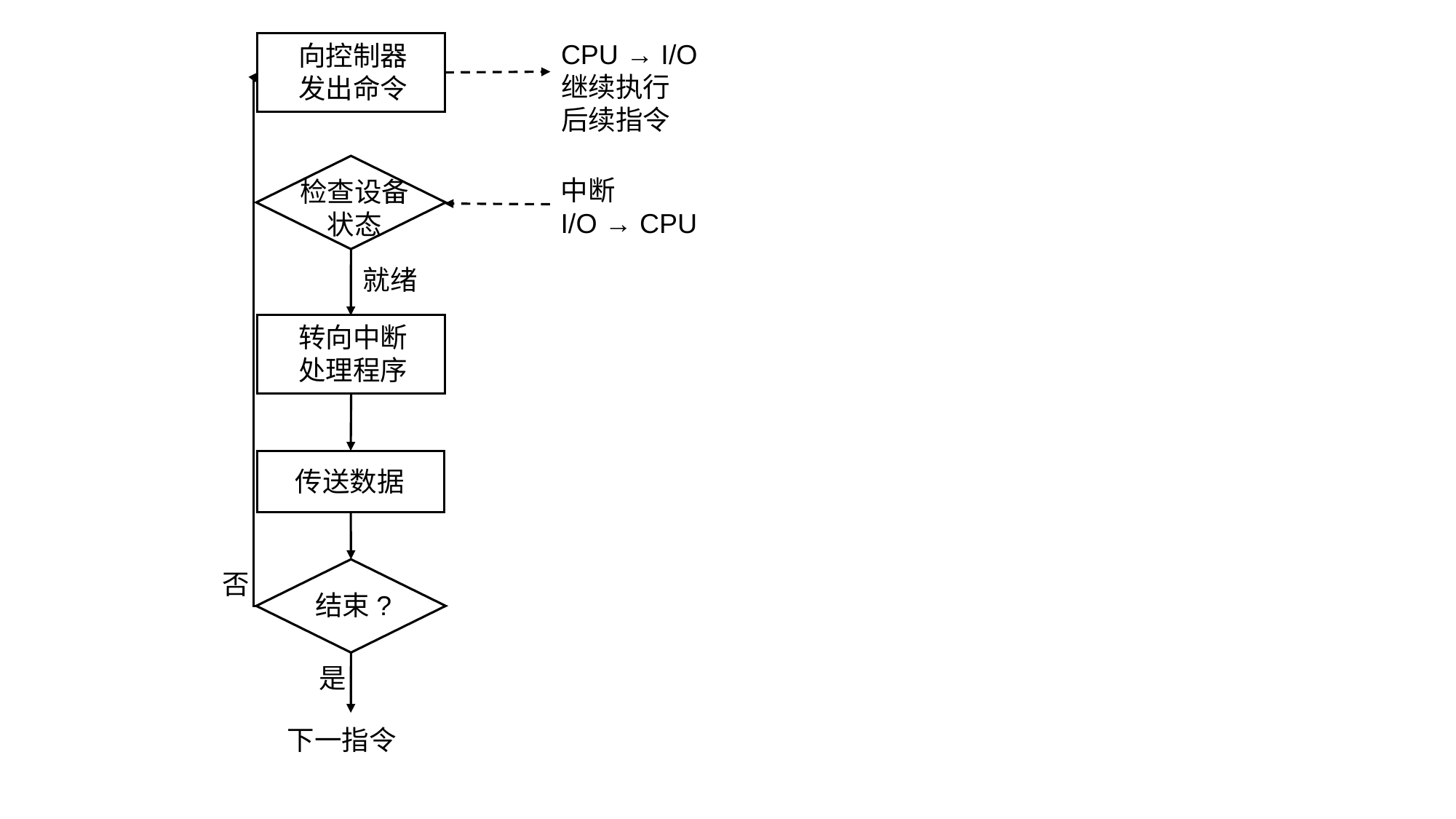

CPU → I/O
继续执行
后续指令

向控制器
发出命令

中断
I/O → CPU
检查设备
状态
就绪

转向中断
处理程序

传送数据

否
结束?
是
下一指令